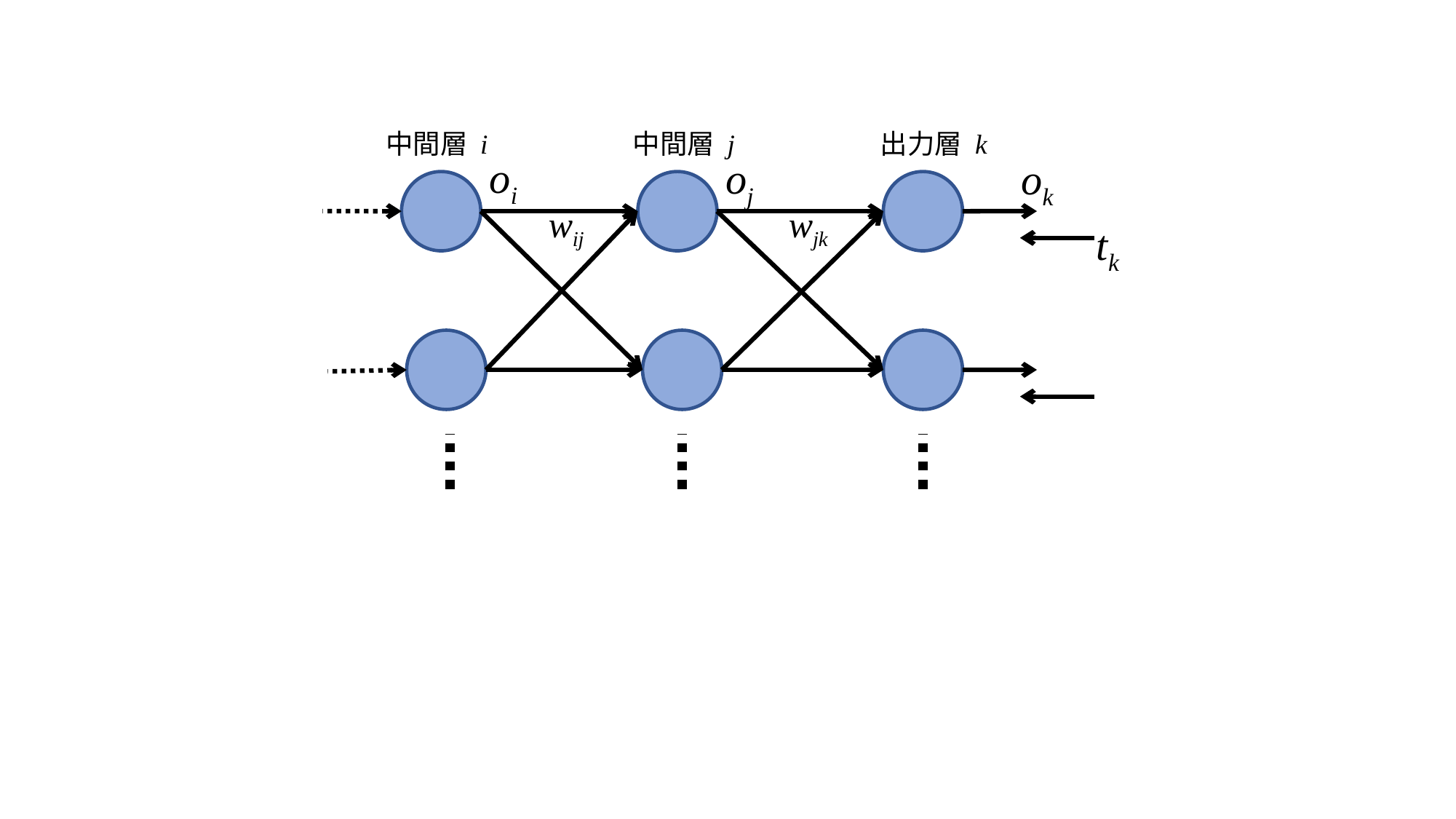

中間層 i
出力層 k
中間層 j
oi
oj
ok

wjk
wij
tk